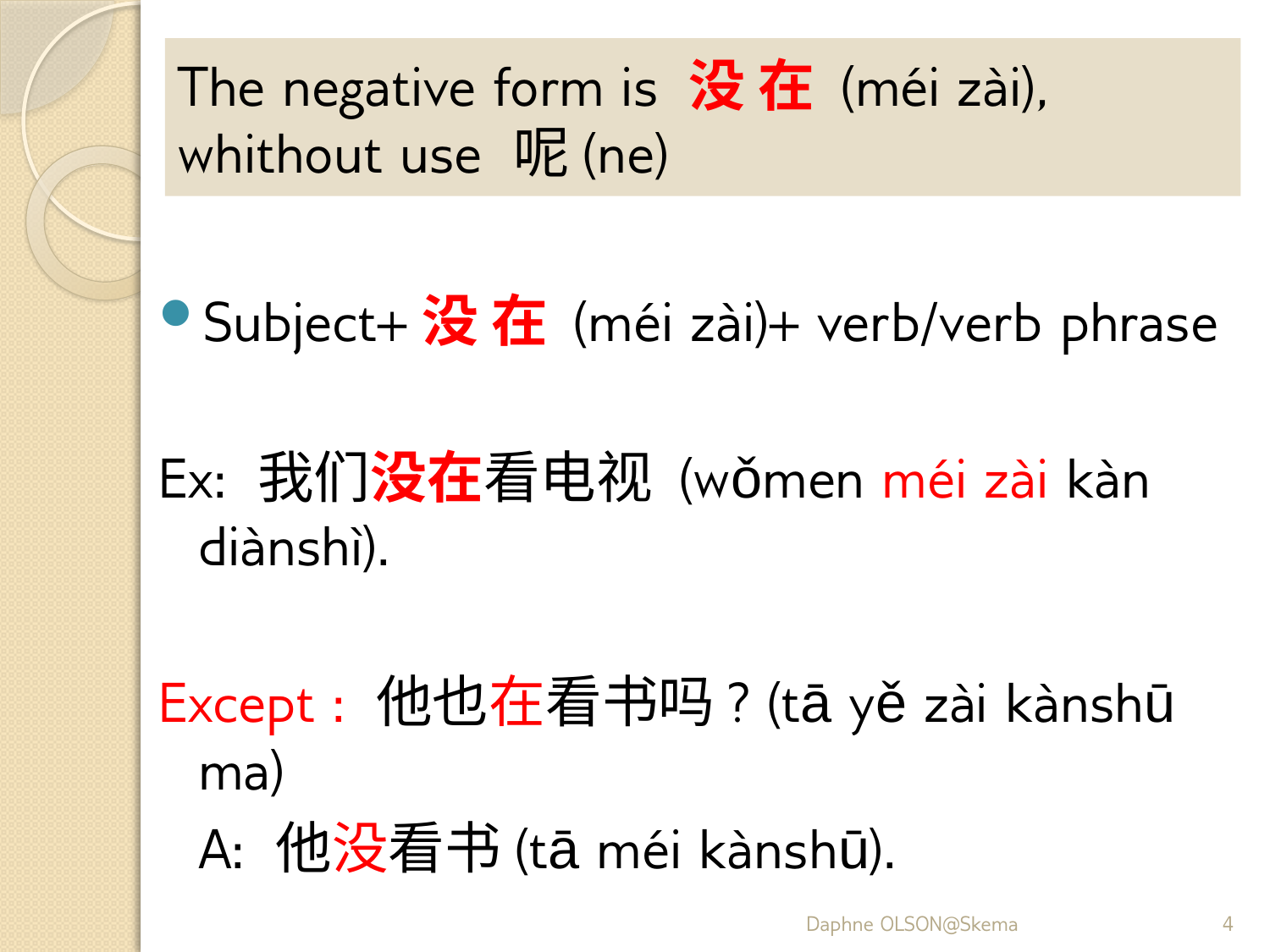

# The negative form is 没 在 (méi zài), whithout use 呢(ne)

Subject+没 在 (méi zài)+ verb/verb phrase

Ex: 我们没在看电视 (wǒmen méi zài kàn diànshì).

Except : 他也在看书吗? (tā yě zài kànshū ma)
	A: 他没看书(tā méi kànshū).
Daphne OLSON@Skema
4